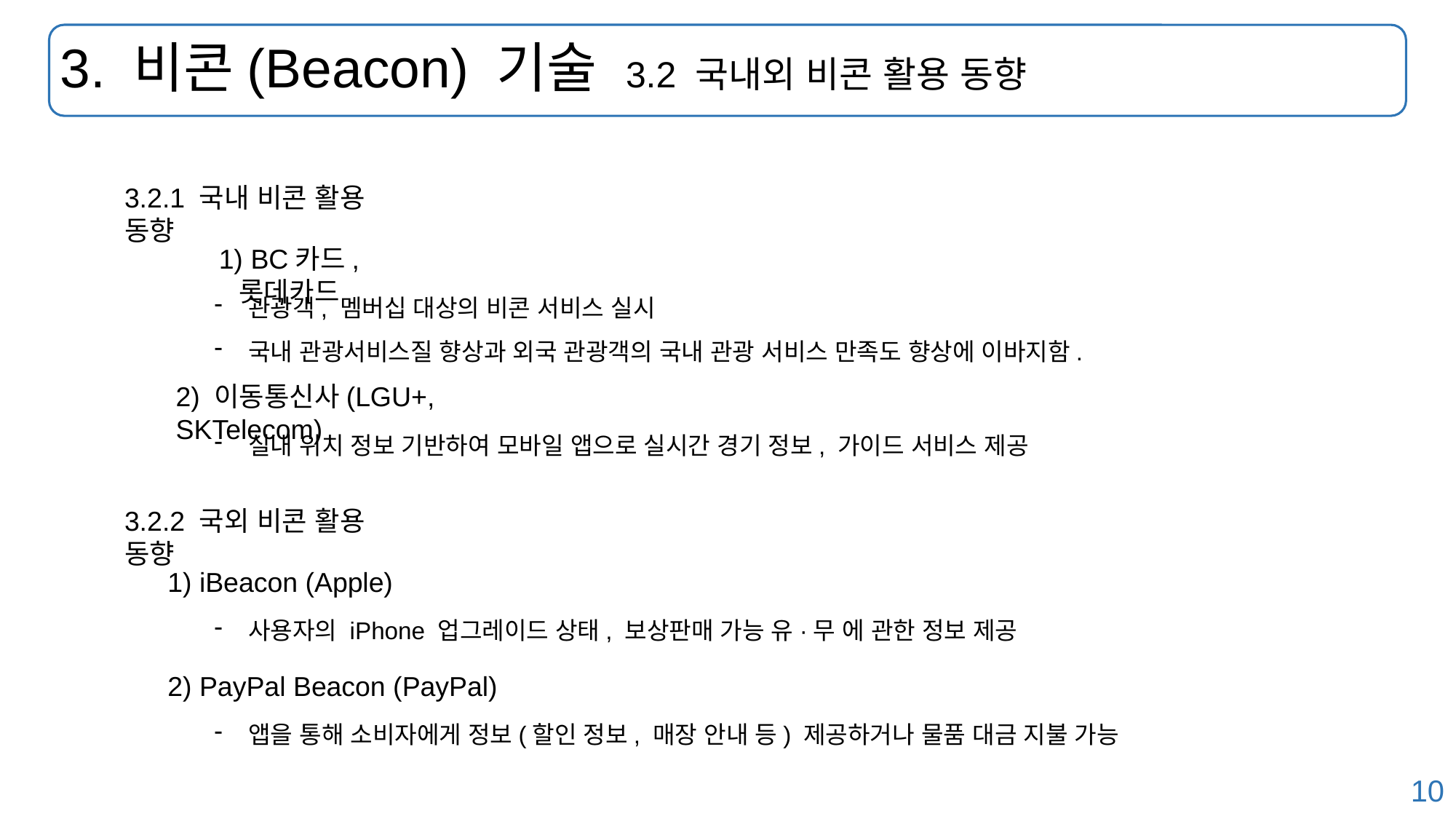

# 3. 비콘(Beacon) 기술 3.2 국내외 비콘 활용 동향
3.2.1 국내 비콘 활용 동향
1) BC카드, 롯데카드
관광객, 멤버십 대상의 비콘 서비스 실시
국내 관광서비스질 향상과 외국 관광객의 국내 관광 서비스 만족도 향상에 이바지함.
2) 이동통신사(LGU+, SKTelecom)
실내 위치 정보 기반하여 모바일 앱으로 실시간 경기 정보, 가이드 서비스 제공
3.2.2 국외 비콘 활용 동향
1) iBeacon (Apple)
사용자의 iPhone 업그레이드 상태, 보상판매 가능 유·무 에 관한 정보 제공
2) PayPal Beacon (PayPal)
앱을 통해 소비자에게 정보(할인 정보, 매장 안내 등) 제공하거나 물품 대금 지불 가능